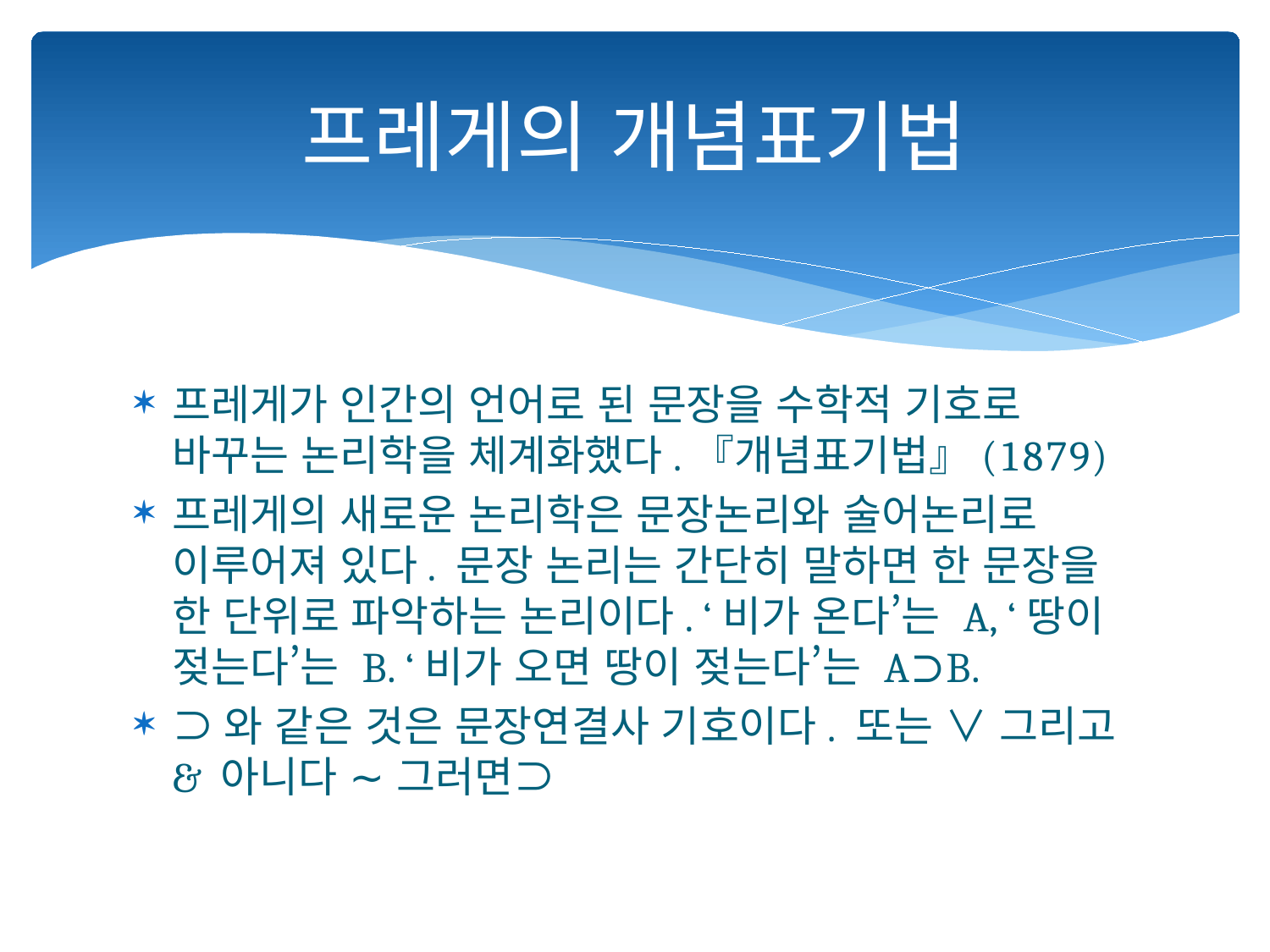

# 프레게의 개념표기법
프레게가 인간의 언어로 된 문장을 수학적 기호로 바꾸는 논리학을 체계화했다.『개념표기법』(1879)
프레게의 새로운 논리학은 문장논리와 술어논리로 이루어져 있다. 문장 논리는 간단히 말하면 한 문장을 한 단위로 파악하는 논리이다. ‘비가 온다’는 A, ‘땅이 젖는다’는 B. ‘비가 오면 땅이 젖는다’는 A⊃B.
⊃와 같은 것은 문장연결사 기호이다. 또는 ∨ 그리고 & 아니다 ∼ 그러면⊃